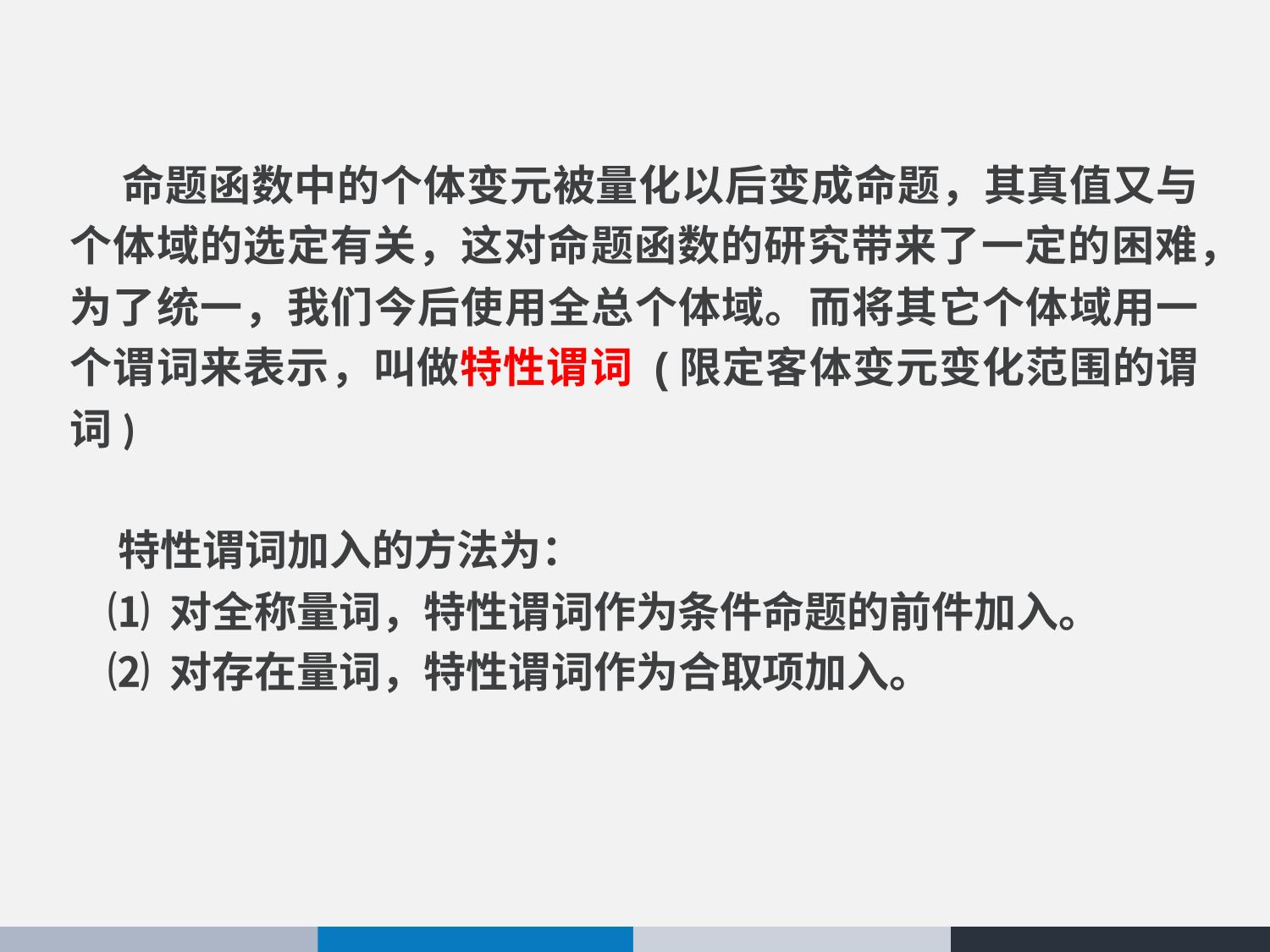

命题函数中的个体变元被量化以后变成命题，其真值又与个体域的选定有关，这对命题函数的研究带来了一定的困难，为了统一，我们今后使用全总个体域。而将其它个体域用一个谓词来表示，叫做特性谓词 (限定客体变元变化范围的谓词)

    特性谓词加入的方法为：
    ⑴ 对全称量词，特性谓词作为条件命题的前件加入。
    ⑵ 对存在量词，特性谓词作为合取项加入。